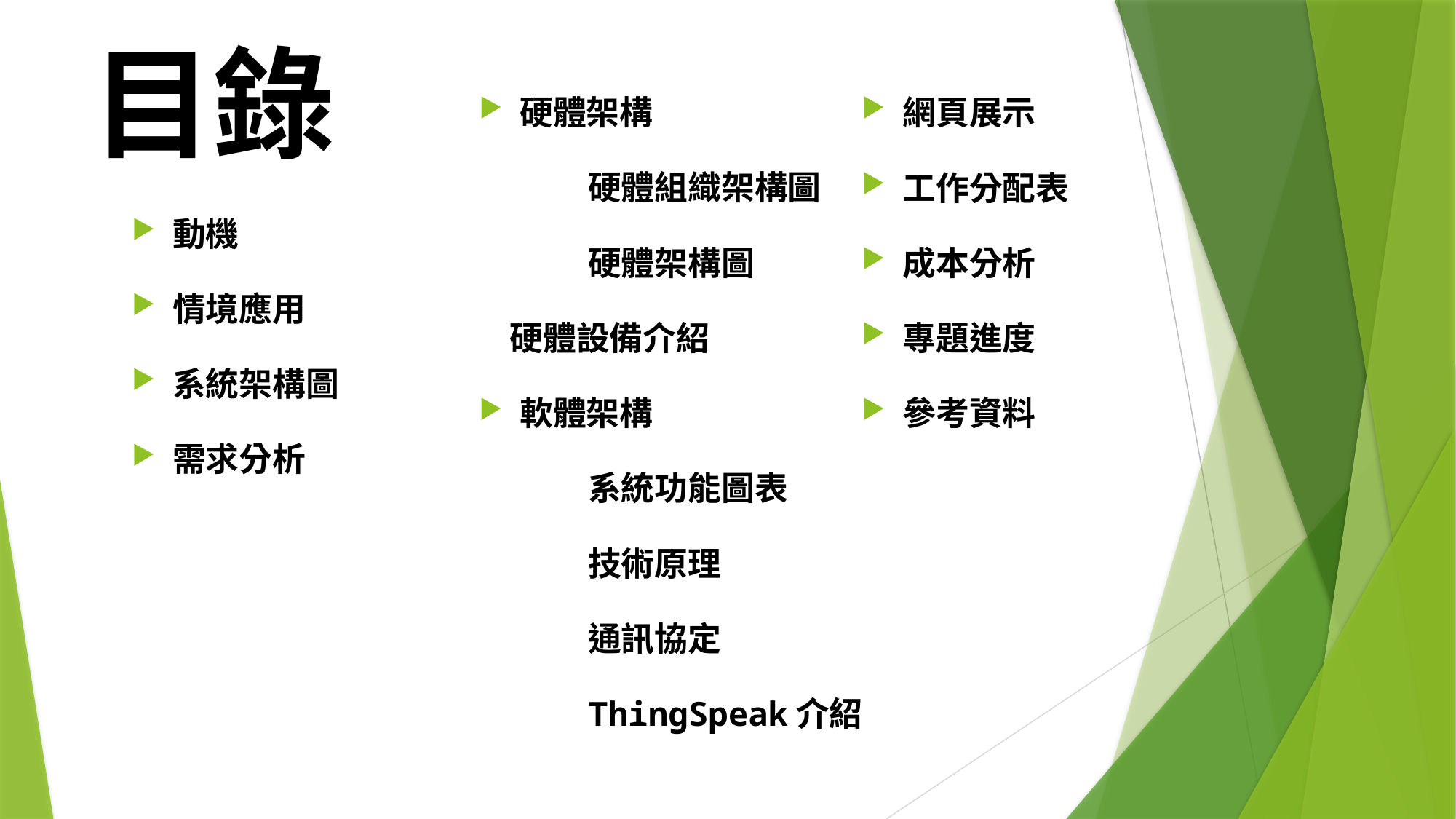

目錄
硬體架構
	硬體組織架構圖
	硬體架構圖
   硬體設備介紹
軟體架構
	系統功能圖表
	技術原理
	通訊協定
	ThingSpeak介紹

網頁展示
工作分配表
成本分析
專題進度
參考資料

動機
情境應用
系統架構圖
需求分析